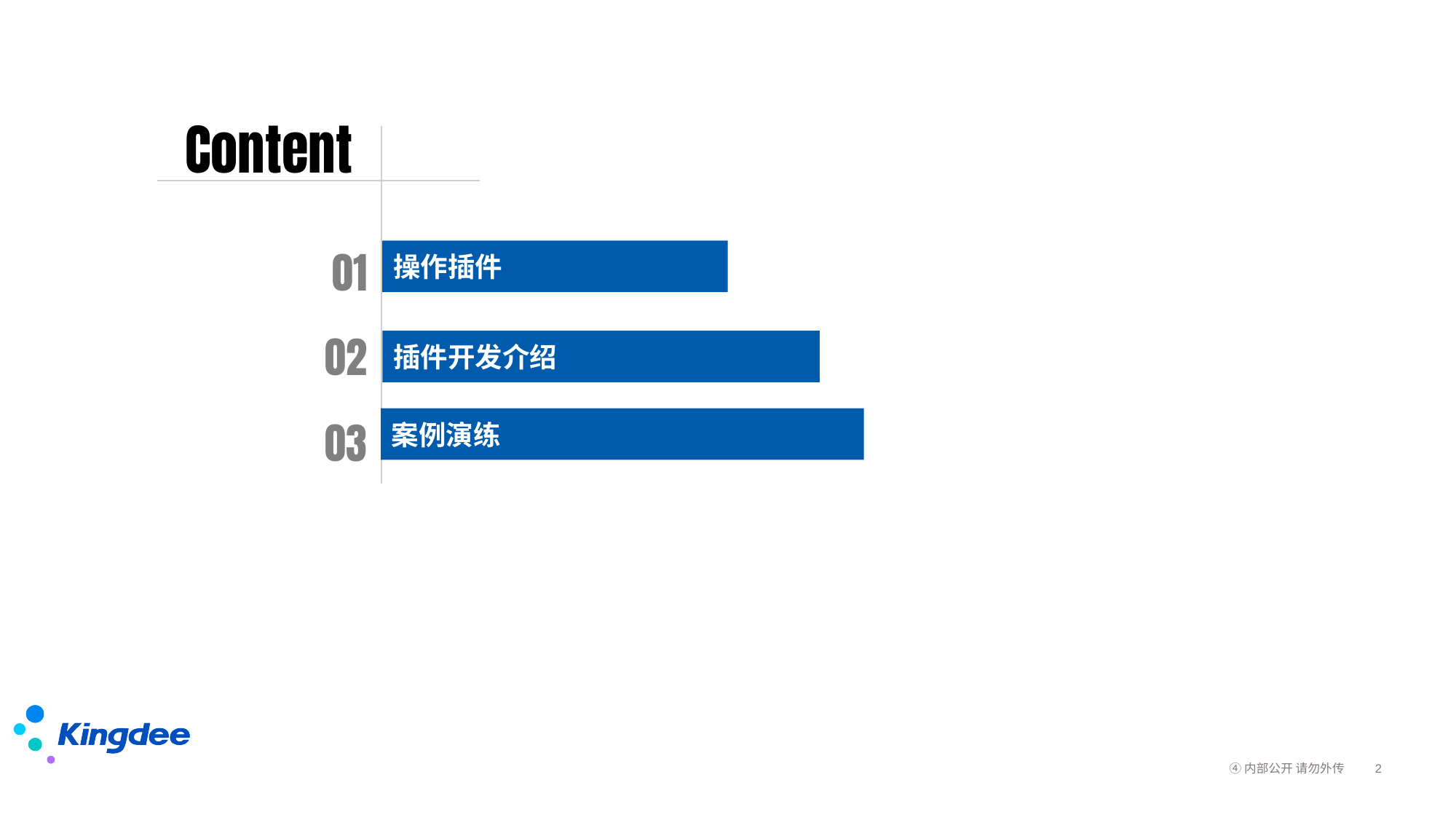

Content
01
操作插件
02
插件开发介绍
03
案例演练